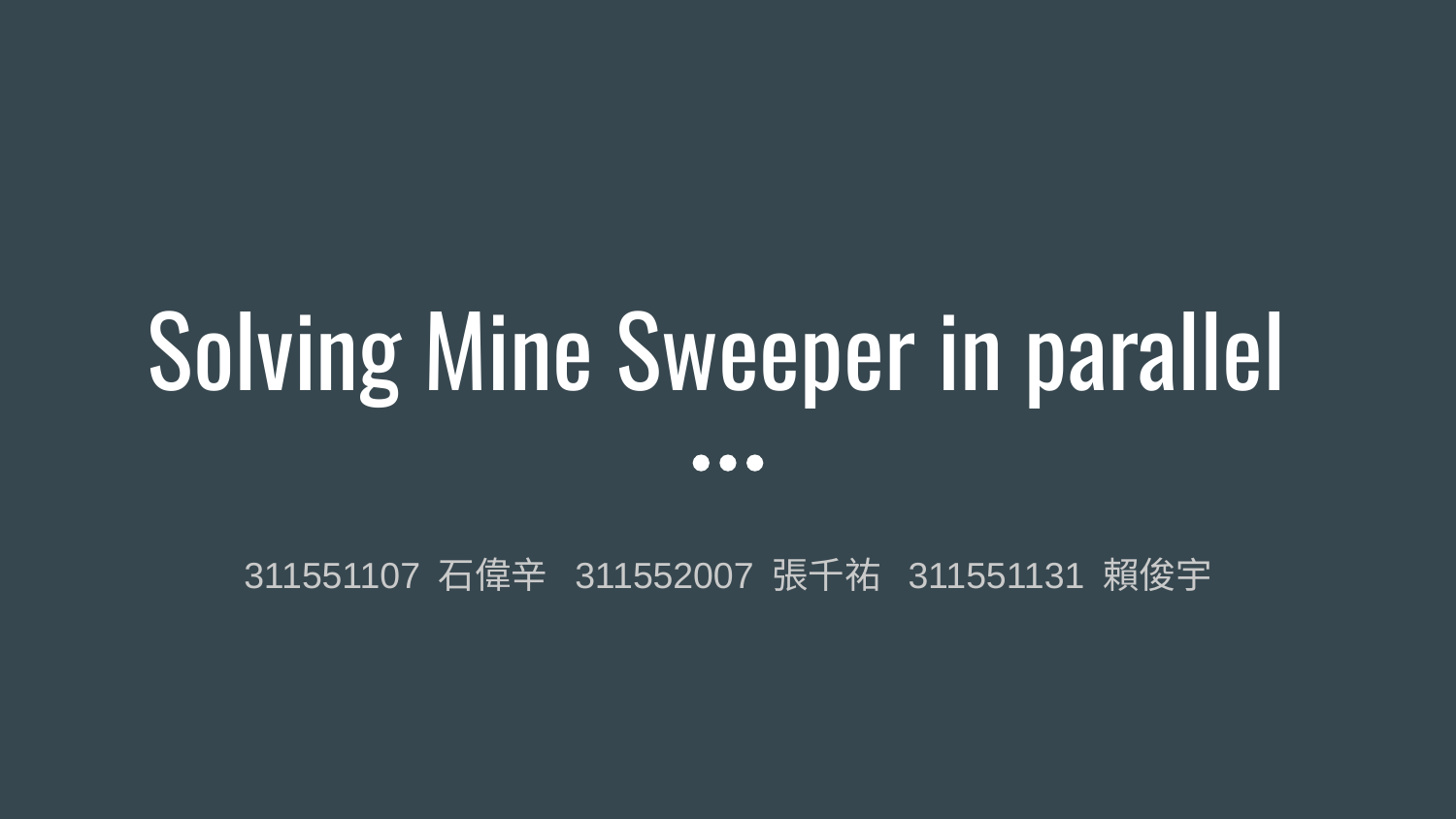

# Solving Mine Sweeper in parallel
311551107 石偉辛  311552007 張千祐  311551131 賴俊宇